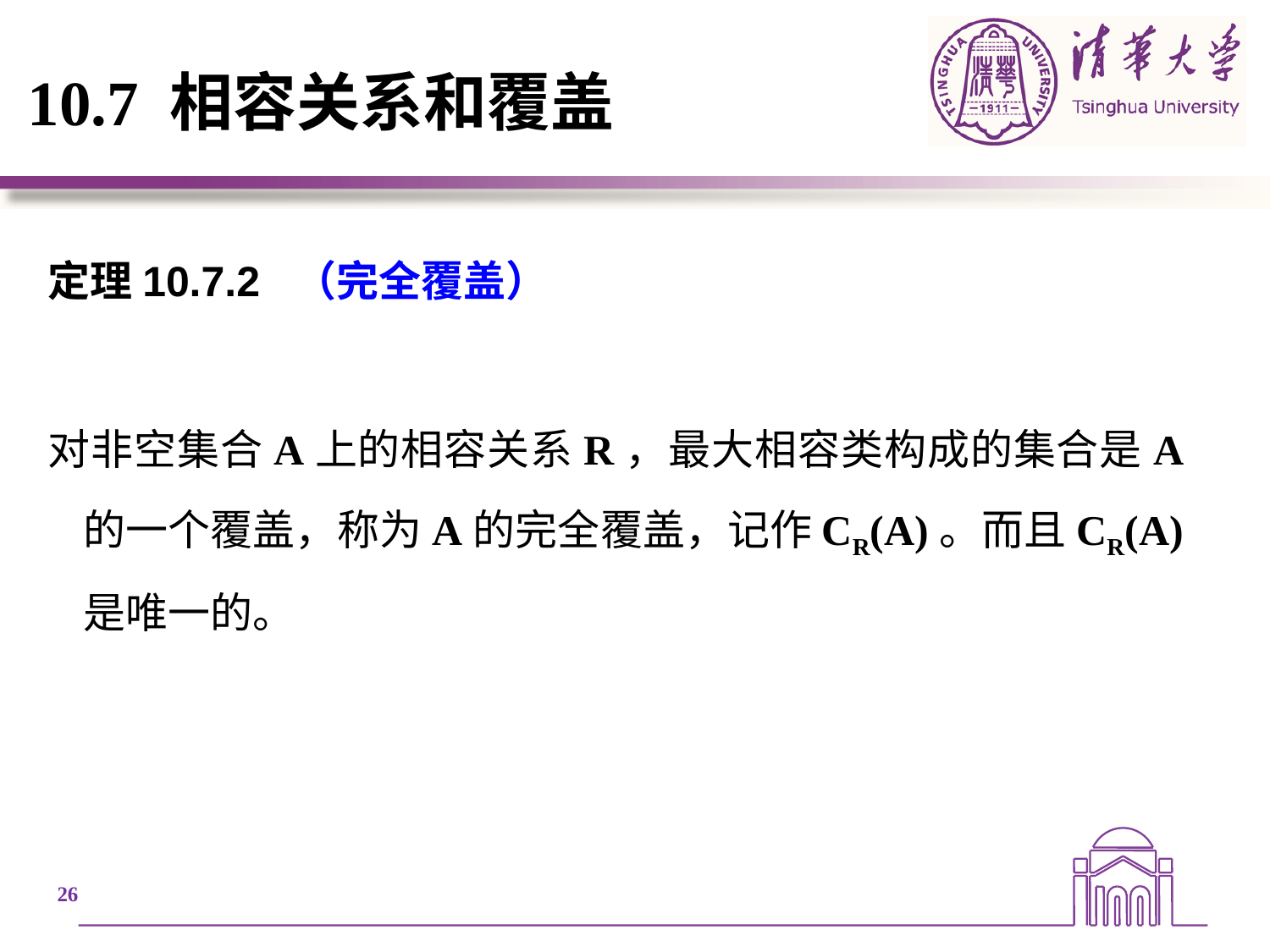

# 10.7 相容关系和覆盖
定理10.7.2  （完全覆盖）

对非空集合A上的相容关系R，最大相容类构成的集合是A的一个覆盖，称为A的完全覆盖，记作CR(A)。而且CR(A)是唯一的。